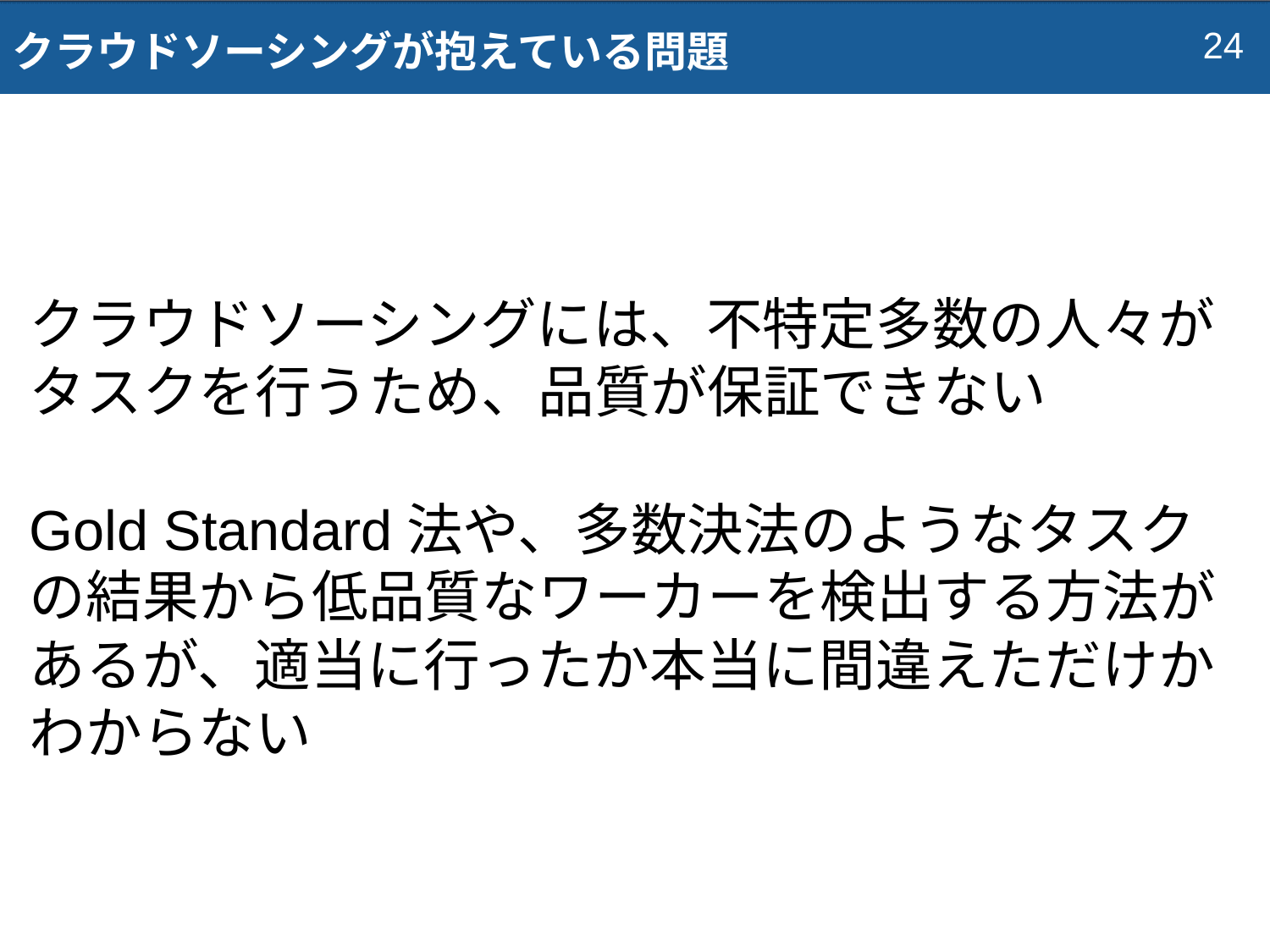

クラウドソーシングが抱えている問題
24
クラウドソーシングには、不特定多数の人々がタスクを行うため、品質が保証できない
Gold Standard法や、多数決法のようなタスクの結果から低品質なワーカーを検出する方法があるが、適当に行ったか本当に間違えただけかわからない